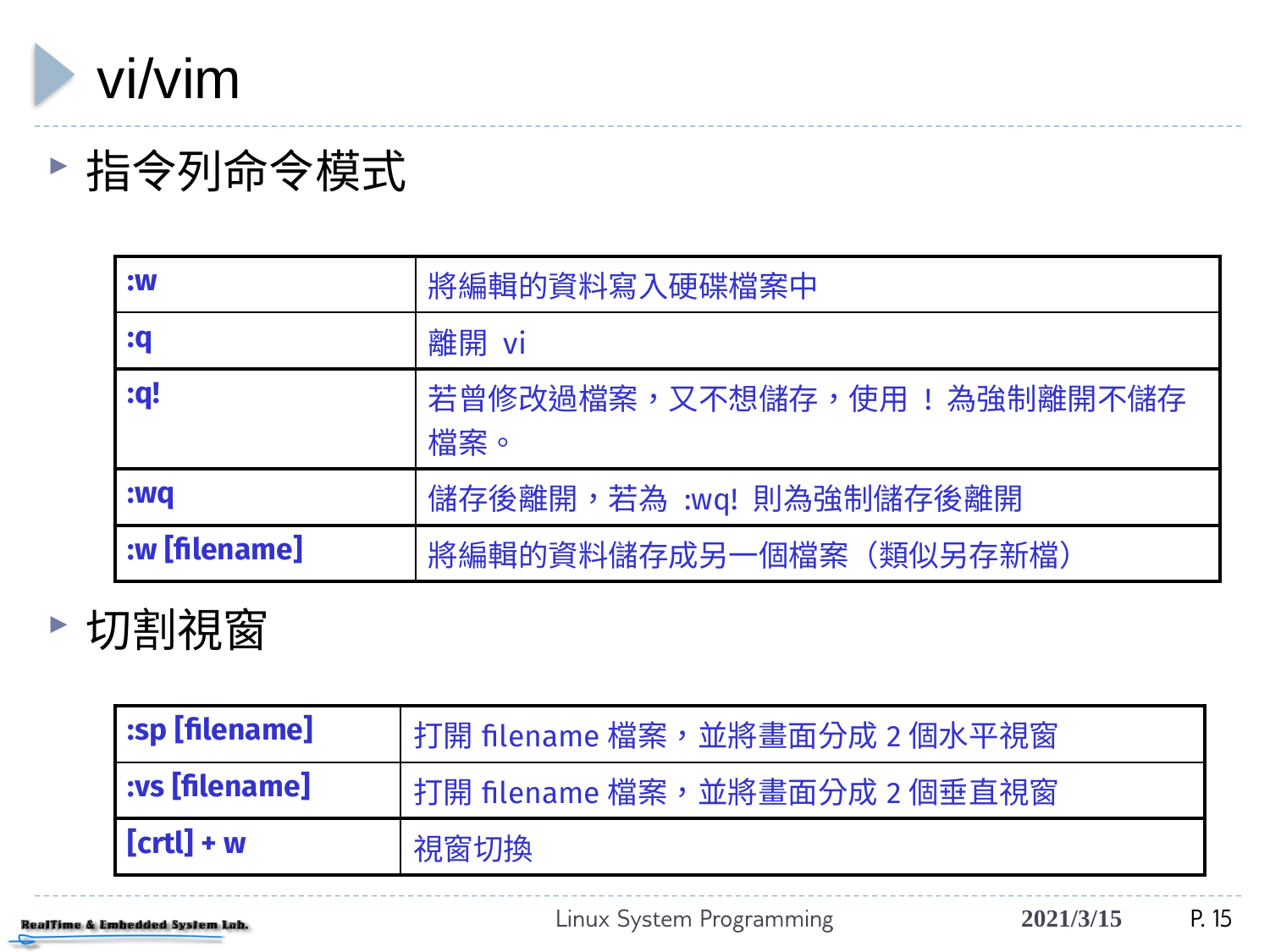

# vi/vim
指令列命令模式

切割視窗

| :w | 將編輯的資料寫入硬碟檔案中 |
| --- | --- |
| :q | 離開 vi |
| :q! | 若曾修改過檔案，又不想儲存，使用 ! 為強制離開不儲存檔案。 |
| :wq | 儲存後離開，若為 :wq! 則為強制儲存後離開 |
| :w [filename] | 將編輯的資料儲存成另一個檔案（類似另存新檔） |
| :sp [filename] | 打開filename檔案，並將畫面分成2個水平視窗 |
| --- | --- |
| :vs [filename] | 打開filename檔案，並將畫面分成2個垂直視窗 |
| [crtl] + w | 視窗切換 |
Linux System Programming
2021/3/15